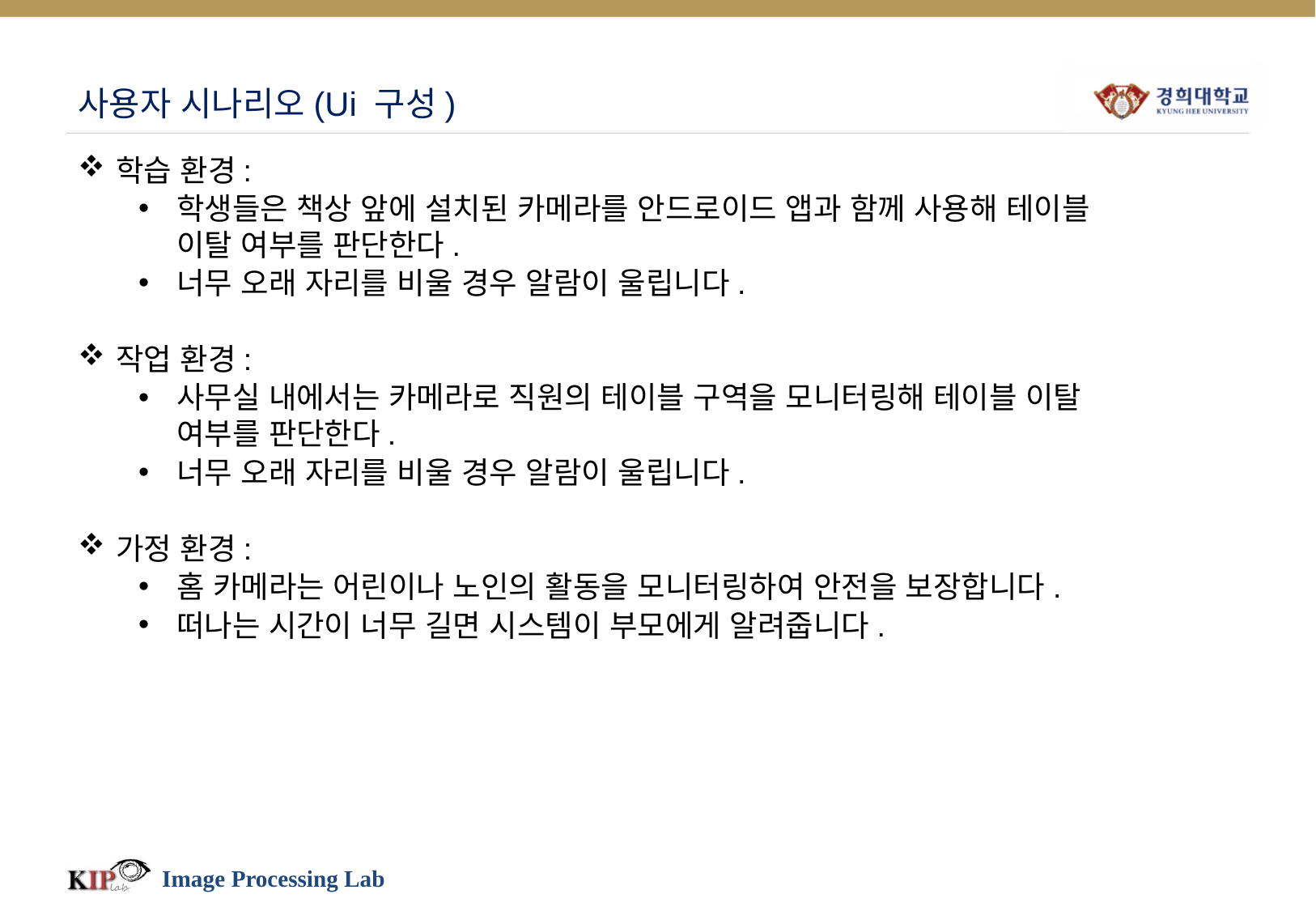

# 사용자 시나리오(Ui 구성)
학습 환경:
학생들은 책상 앞에 설치된 카메라를 안드로이드 앱과 함께 사용해 테이블 이탈 여부를 판단한다.
너무 오래 자리를 비울 경우 알람이 울립니다.

작업 환경:
사무실 내에서는 카메라로 직원의 테이블 구역을 모니터링해 테이블 이탈 여부를 판단한다.
너무 오래 자리를 비울 경우 알람이 울립니다.

가정 환경:
홈 카메라는 어린이나 노인의 활동을 모니터링하여 안전을 보장합니다.
떠나는 시간이 너무 길면 시스템이 부모에게 알려줍니다.
Image Processing Lab